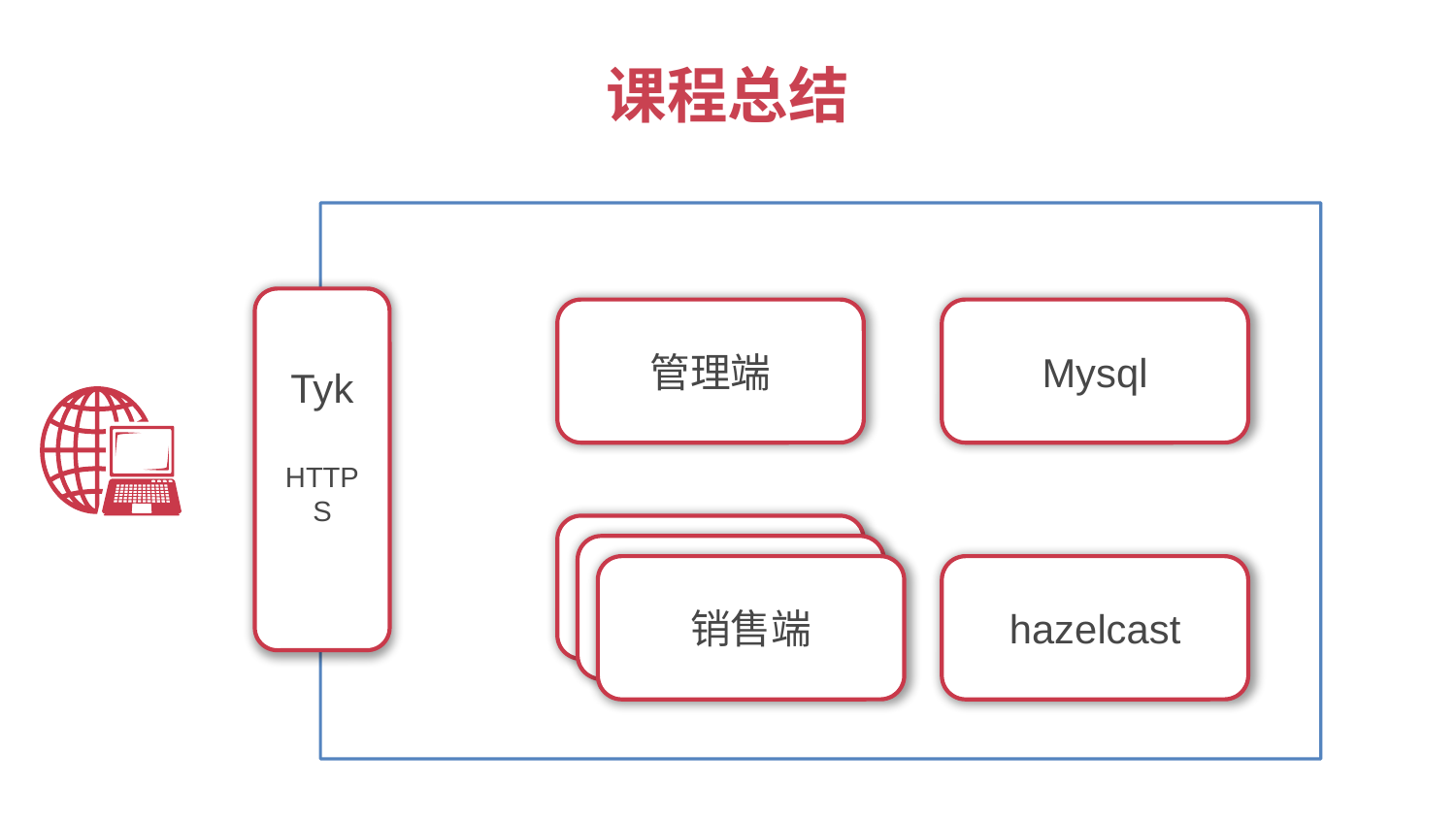

课程总结

Tyk

HTTPS

管理端
Mysql

销售端
销售端
销售端
hazelcast